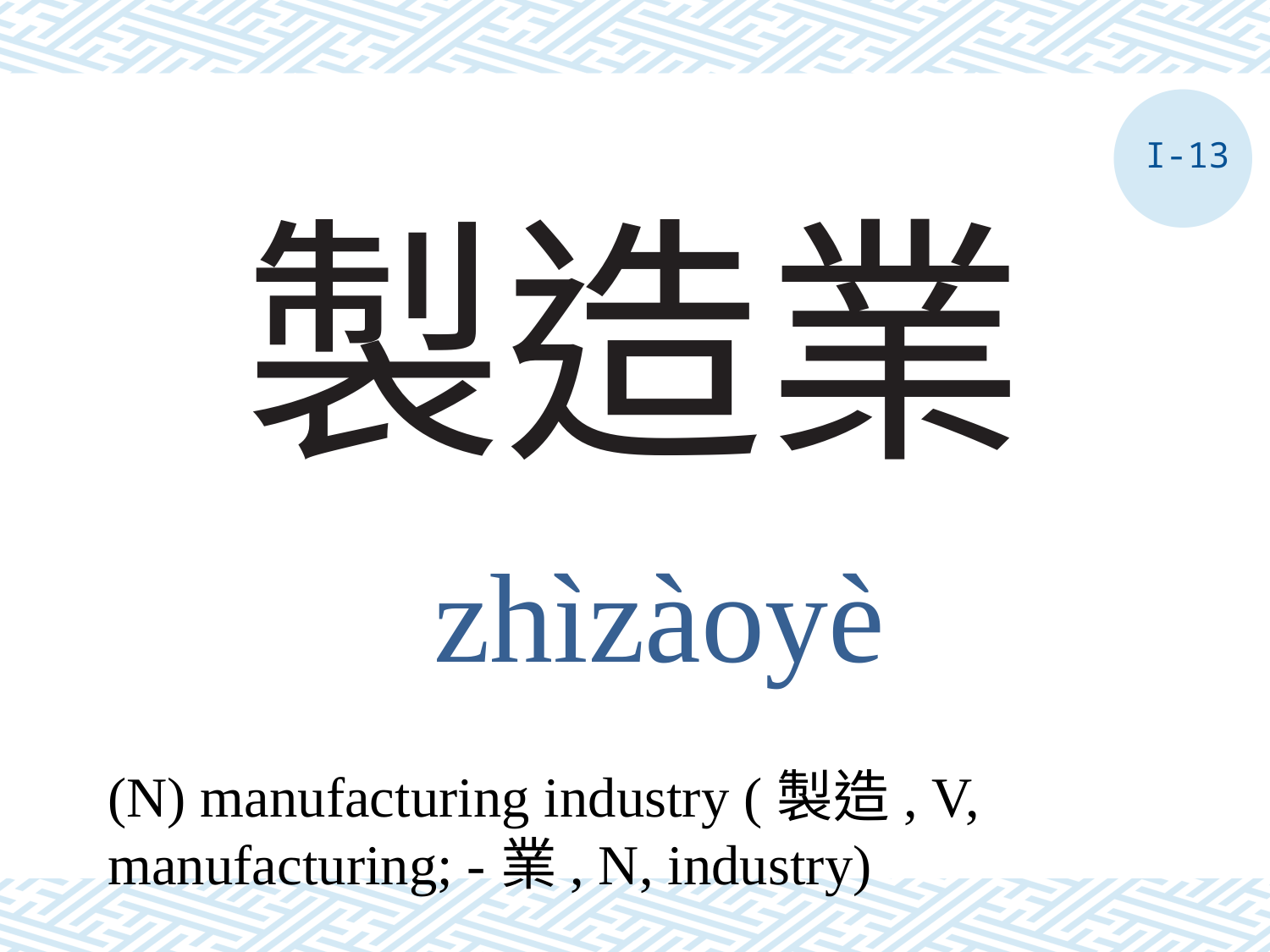

I-13

# 製造業
zhìzàoyè
(N) manufacturing industry (製造, V, manufacturing; -業, N, industry)